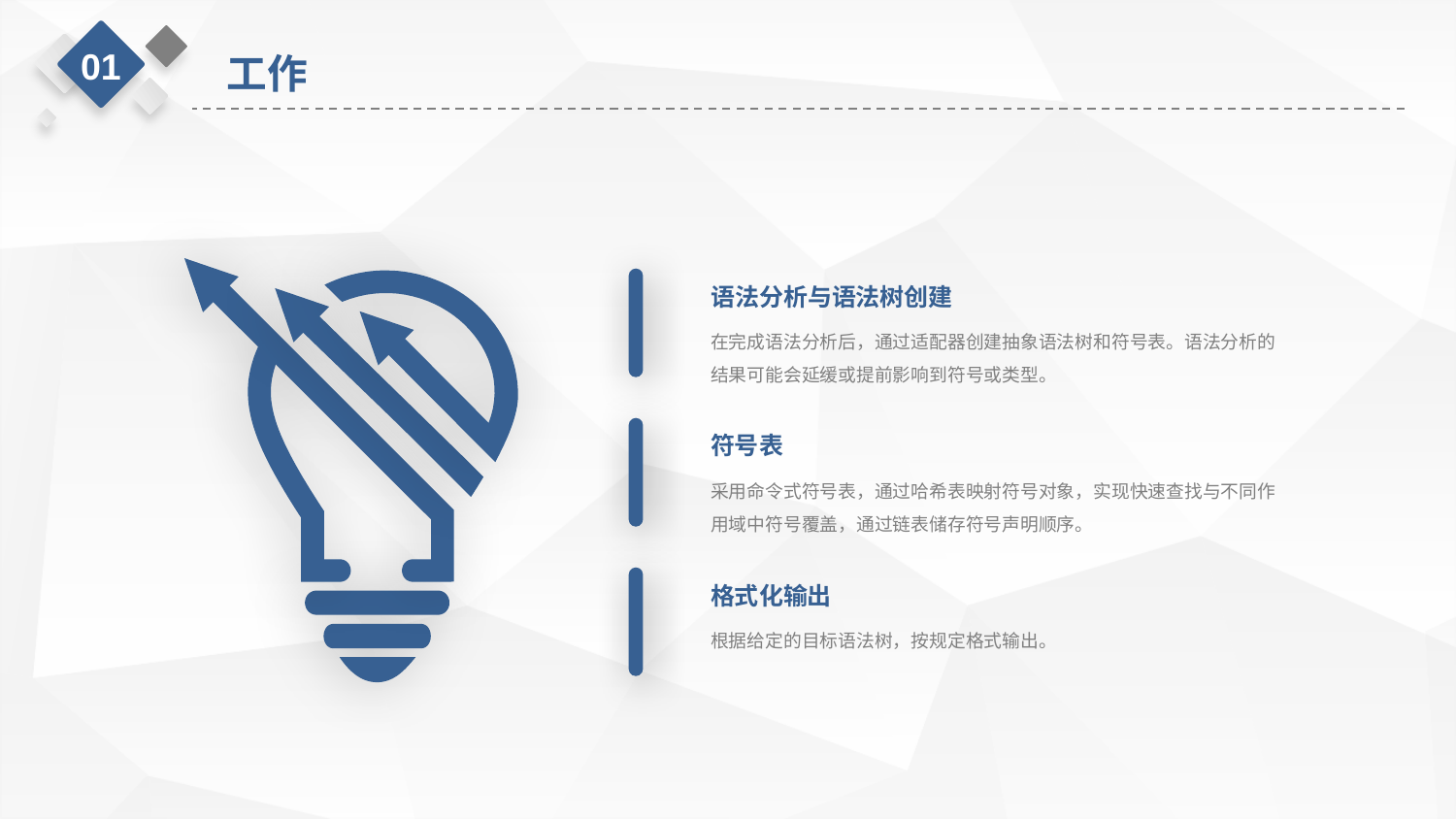

01

工作

语法分析与语法树创建
在完成语法分析后，通过适配器创建抽象语法树和符号表。语法分析的结果可能会延缓或提前影响到符号或类型。

符号表
采用命令式符号表，通过哈希表映射符号对象，实现快速查找与不同作用域中符号覆盖，通过链表储存符号声明顺序。

格式化输出
根据给定的目标语法树，按规定格式输出。